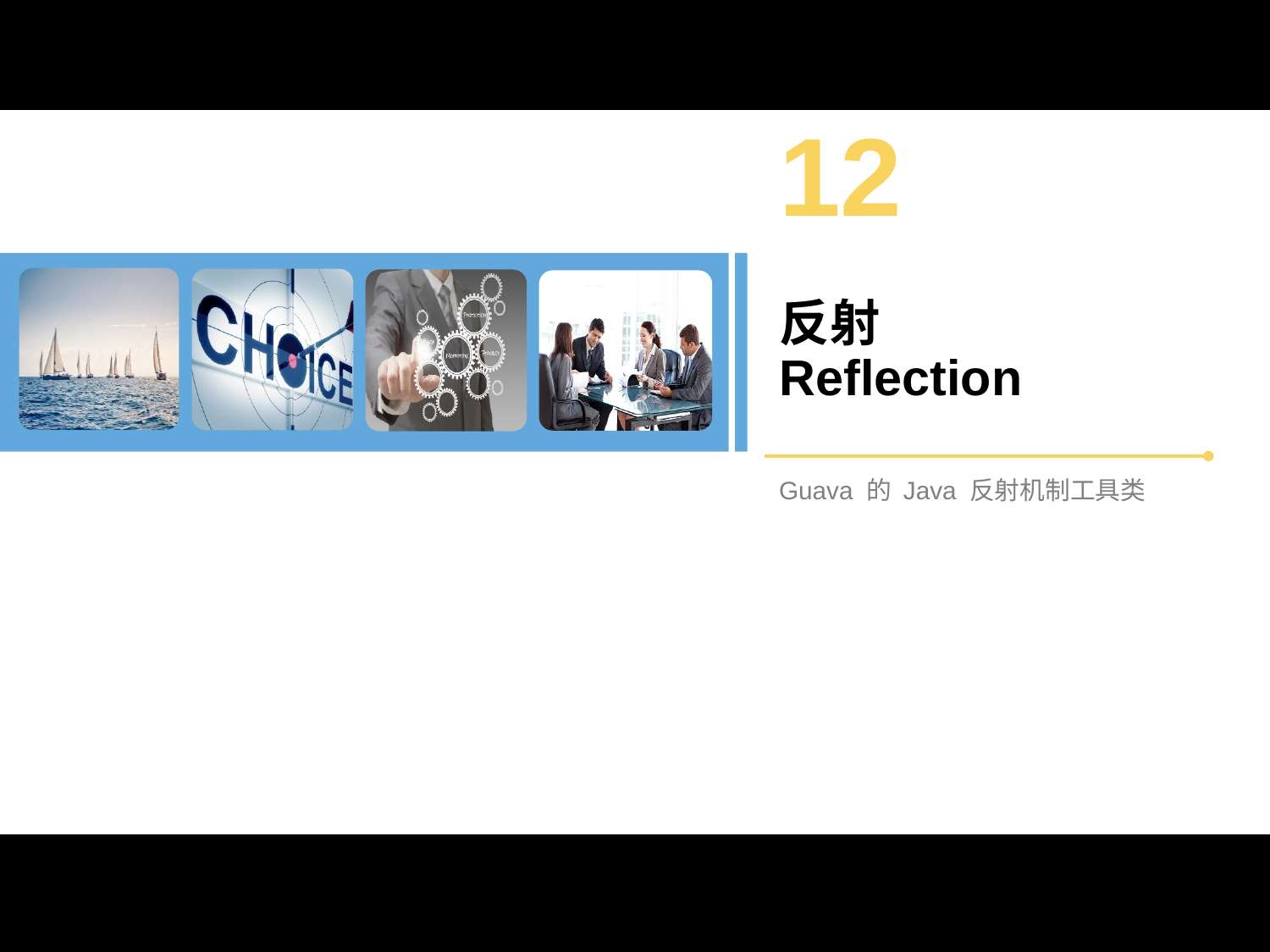

12
# 反射 Reflection
Guava 的 Java 反射机制工具类